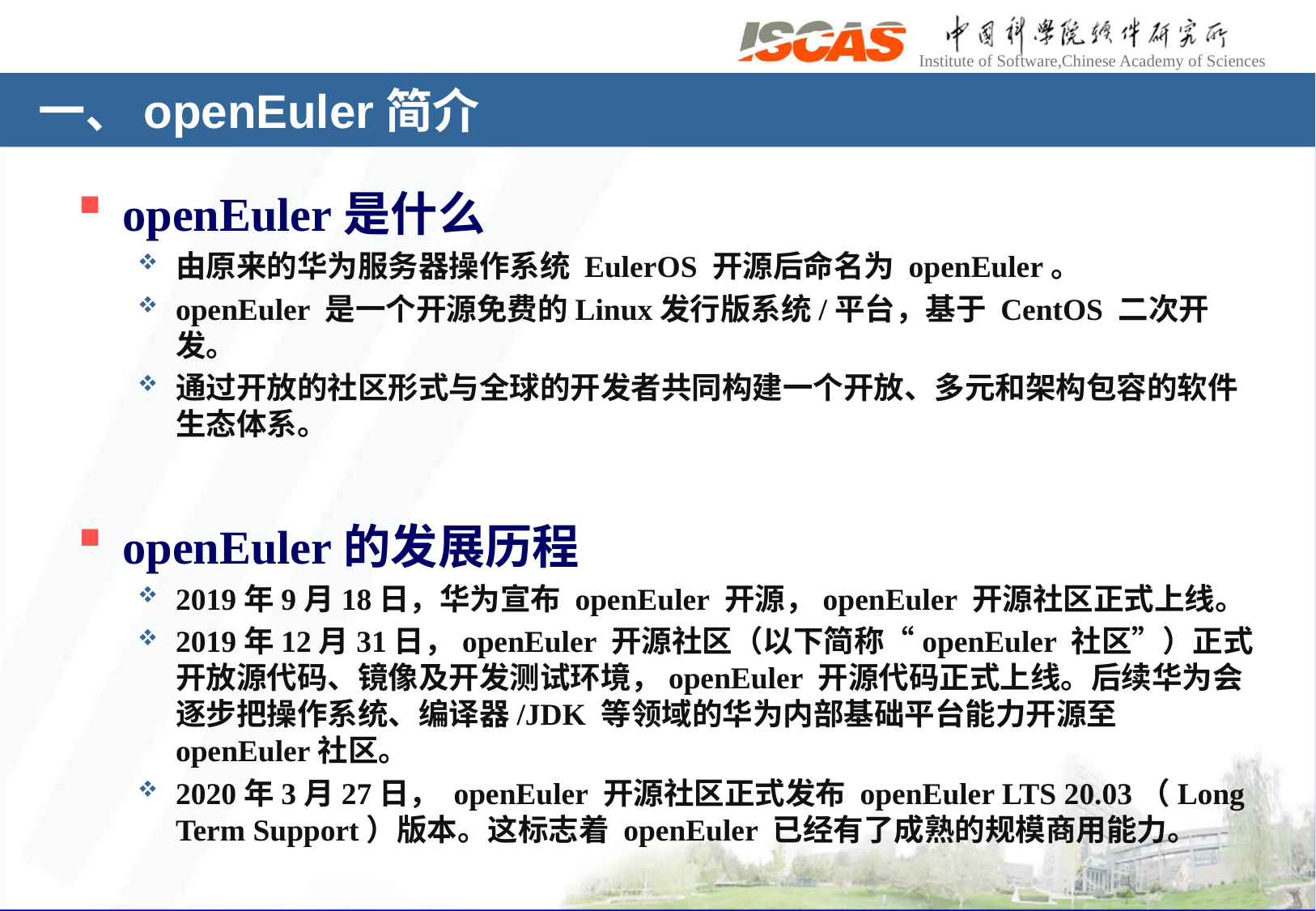

# 一、openEuler简介
openEuler是什么
由原来的华为服务器操作系统 EulerOS 开源后命名为 openEuler。
openEuler 是一个开源免费的Linux发行版系统/平台，基于 CentOS 二次开发。
通过开放的社区形式与全球的开发者共同构建一个开放、多元和架构包容的软件生态体系。

openEuler的发展历程
2019年9月18日，华为宣布 openEuler 开源，openEuler 开源社区正式上线。
2019年12月31日，openEuler 开源社区（以下简称“openEuler 社区”）正式开放源代码、镜像及开发测试环境，openEuler 开源代码正式上线。后续华为会逐步把操作系统、编译器/JDK 等领域的华为内部基础平台能力开源至openEuler社区。
2020年3月27日， openEuler 开源社区正式发布 openEuler LTS 20.03（Long Term Support）版本。这标志着 openEuler 已经有了成熟的规模商用能力。